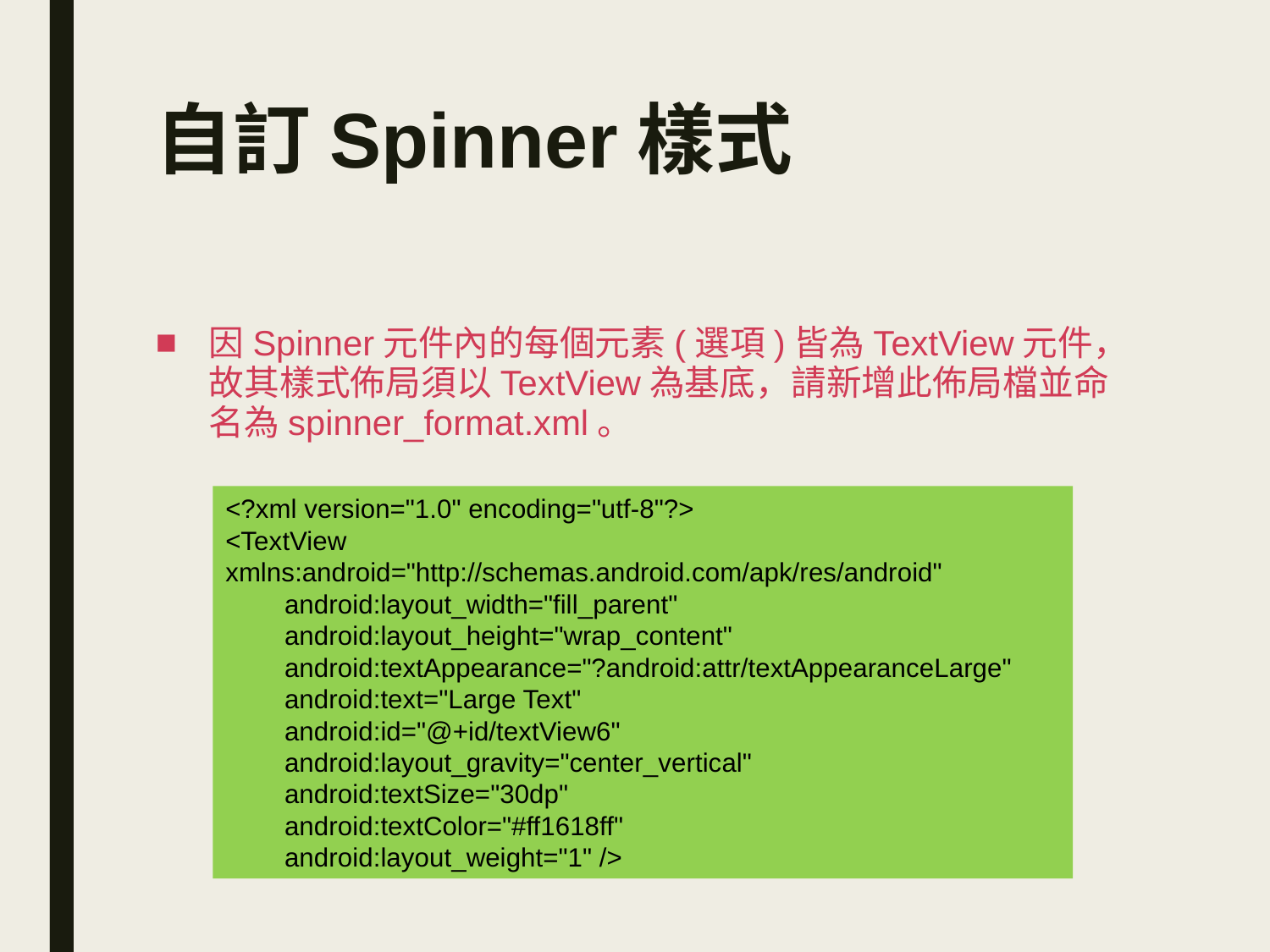

# 自訂Spinner樣式
因Spinner元件內的每個元素(選項)皆為TextView元件，故其樣式佈局須以TextView為基底，請新增此佈局檔並命名為spinner_format.xml。

<?xml version="1.0" encoding="utf-8"?>
<TextView
xmlns:android="http://schemas.android.com/apk/res/android"
        android:layout_width="fill_parent"
        android:layout_height="wrap_content"
        android:textAppearance="?android:attr/textAppearanceLarge"
        android:text="Large Text"
        android:id="@+id/textView6"
        android:layout_gravity="center_vertical"
        android:textSize="30dp"
        android:textColor="#ff1618ff"
        android:layout_weight="1" />